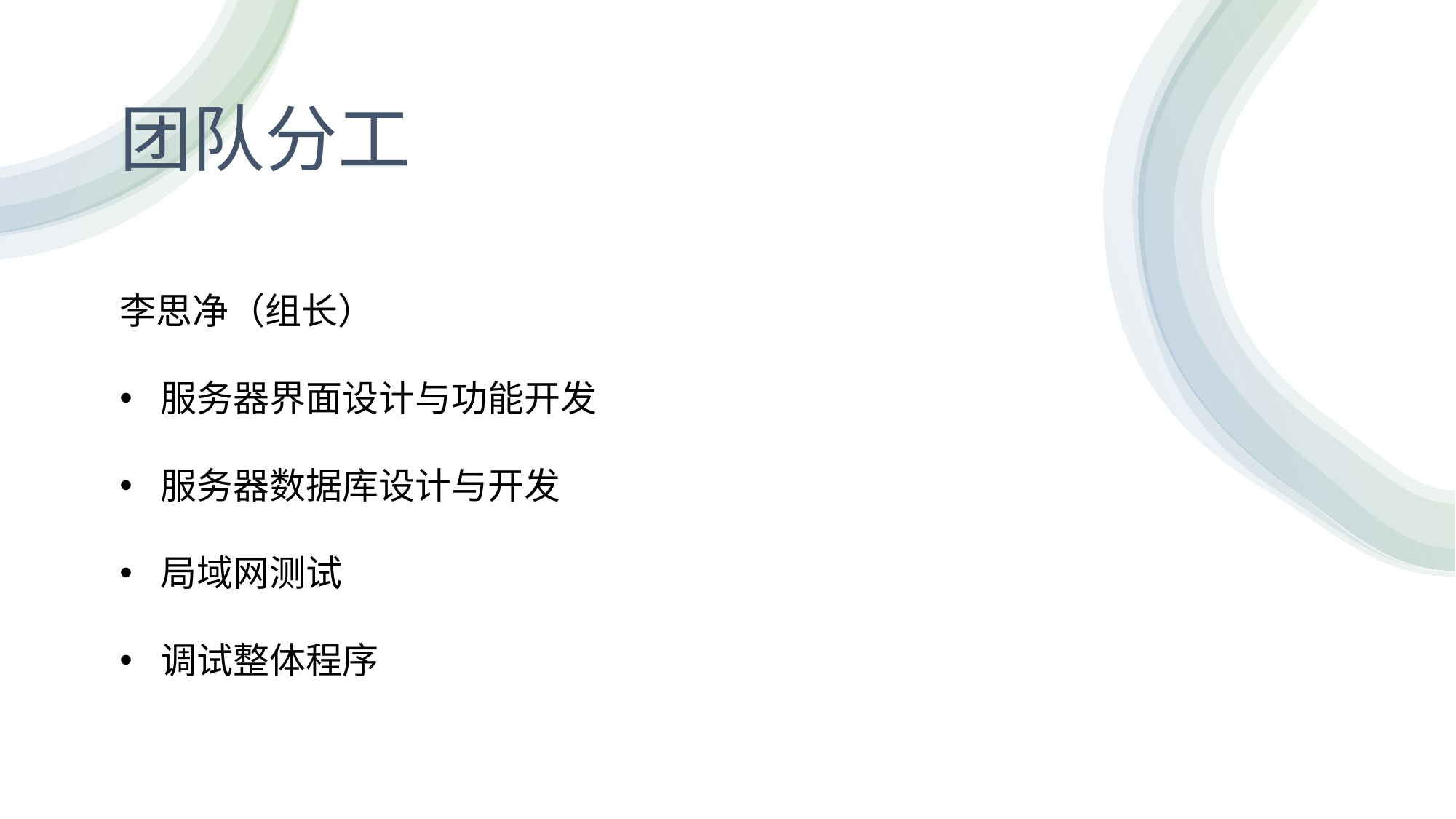

团队分工

李思净（组长）
服务器界面设计与功能开发
服务器数据库设计与开发
局域网测试
调试整体程序